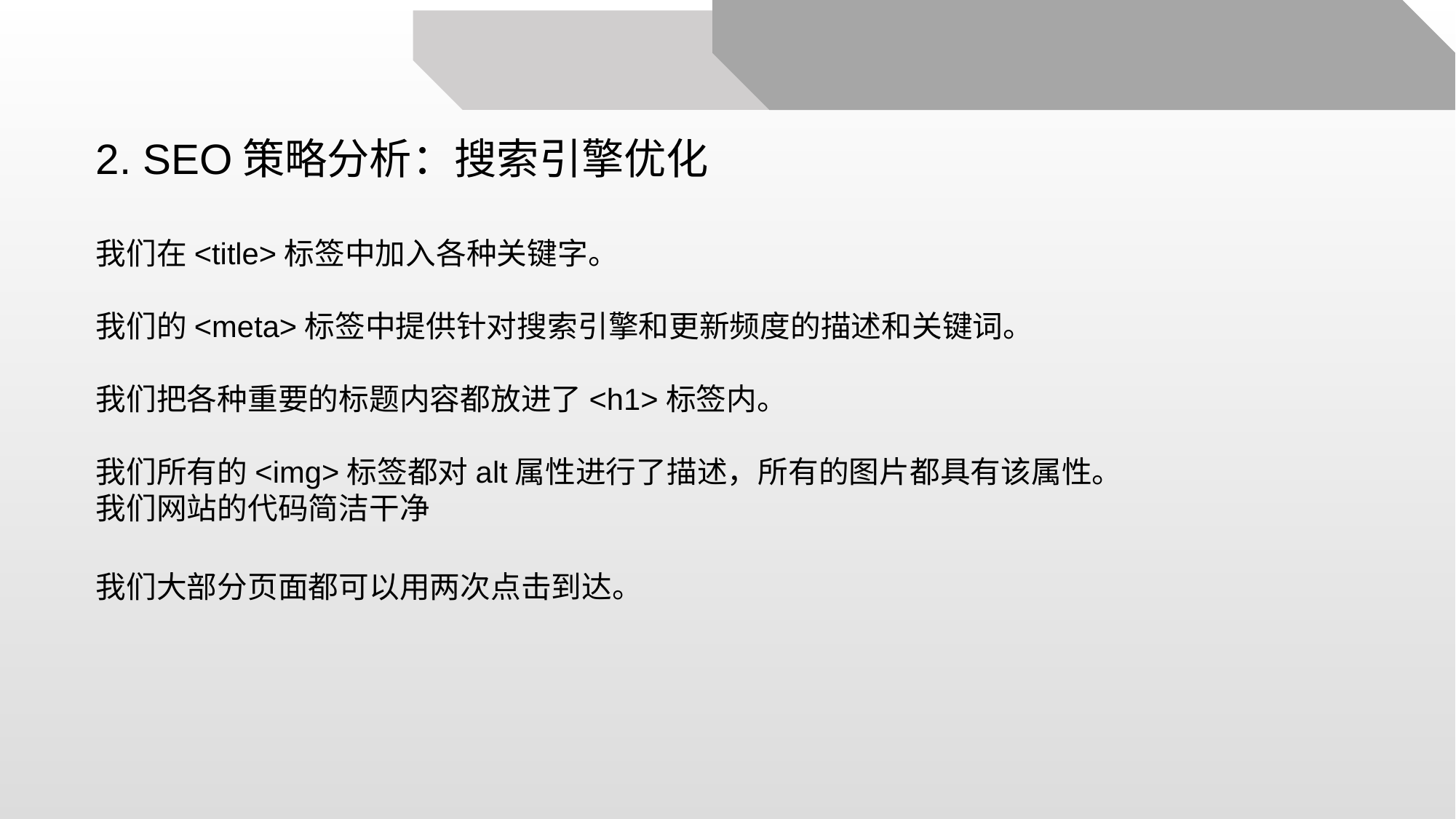

2. SEO策略分析：搜索引擎优化

我们在<title>标签中加入各种关键字。

我们的<meta>标签中提供针对搜索引擎和更新频度的描述和关键词。

我们把各种重要的标题内容都放进了<h1>标签内。

我们所有的<img>标签都对alt属性进行了描述，所有的图片都具有该属性。
我们网站的代码简洁干净

我们大部分页面都可以用两次点击到达。